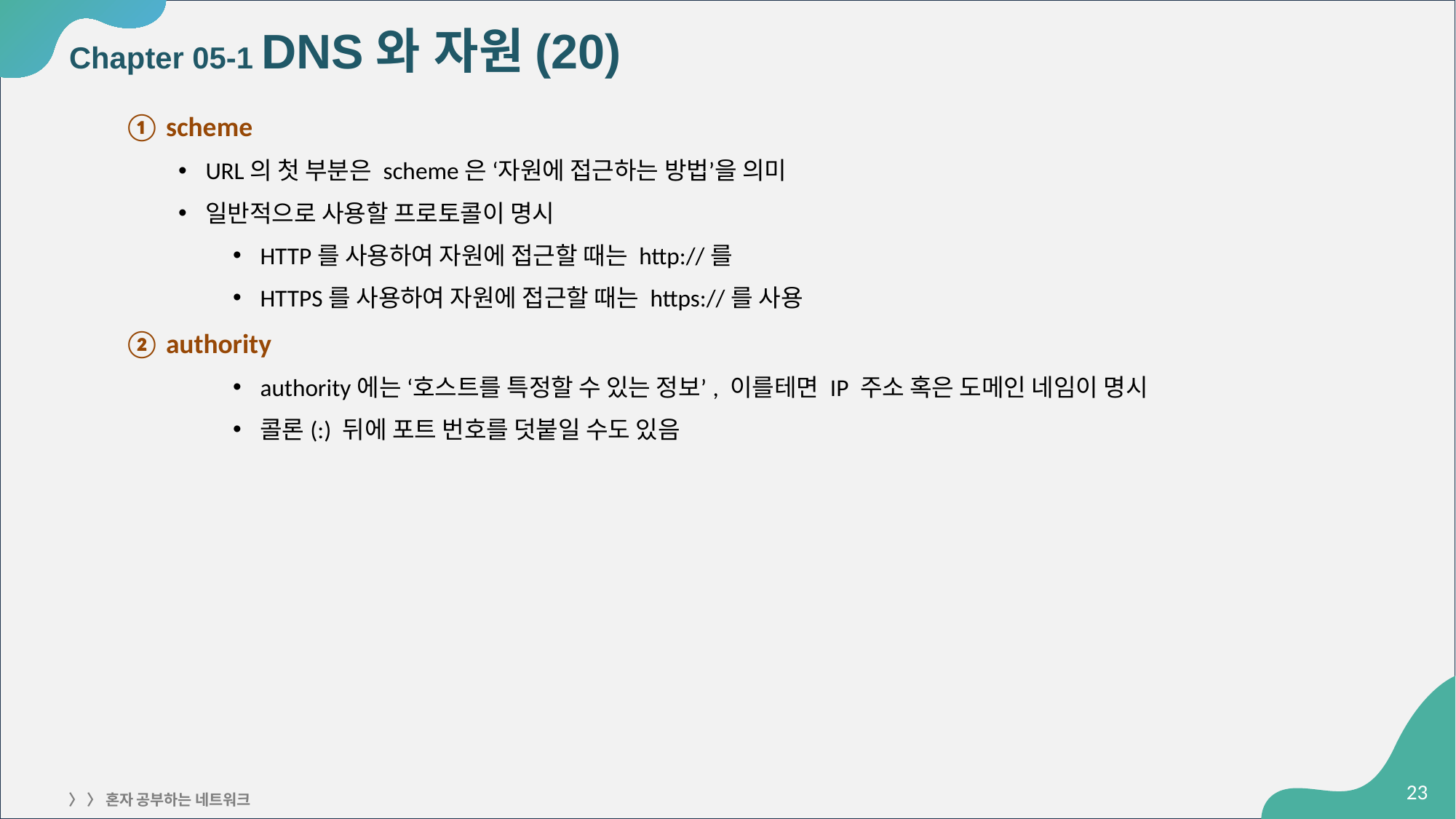

# Chapter 05-1 DNS와 자원(20)
① scheme
URL의 첫 부분은 scheme은 ‘자원에 접근하는 방법’을 의미
일반적으로 사용할 프로토콜이 명시
HTTP를 사용하여 자원에 접근할 때는 http://를
HTTPS를 사용하여 자원에 접근할 때는 https://를 사용
② authority
authority에는 ‘호스트를 특정할 수 있는 정보’, 이를테면 IP 주소 혹은 도메인 네임이 명시
콜론(:) 뒤에 포트 번호를 덧붙일 수도 있음

23
〉 〉 혼자 공부하는 네트워크